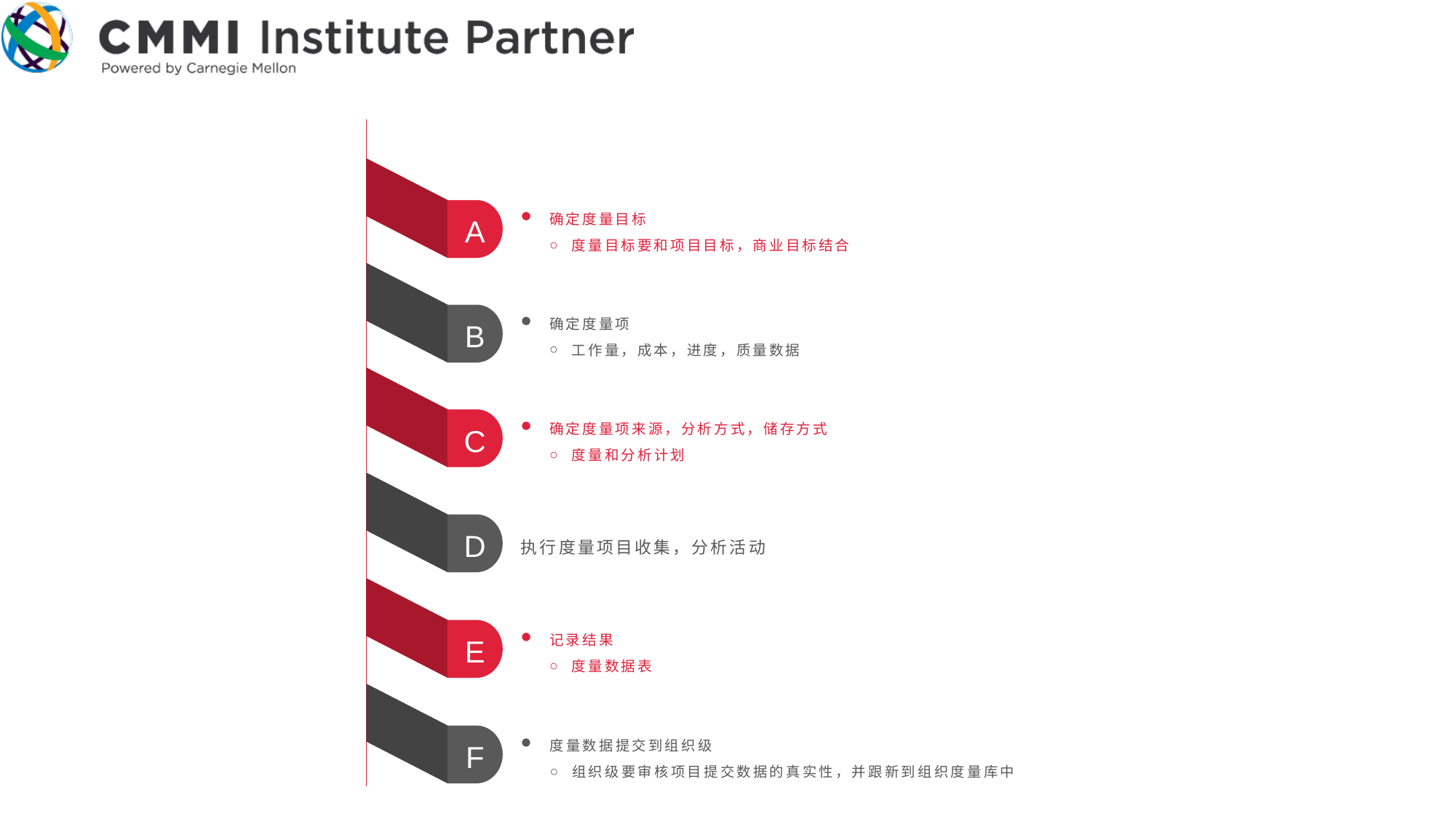

确定度量目标
度量目标要和项目目标，商业目标结合
A

确定度量项
工作量，成本，进度，质量数据
B

确定度量项来源，分析方式，储存方式
度量和分析计划
C

执行度量项目收集，分析活动
D

记录结果
度量数据表
E

度量数据提交到组织级
组织级要审核项目提交数据的真实性，并跟新到组织度量库中
F